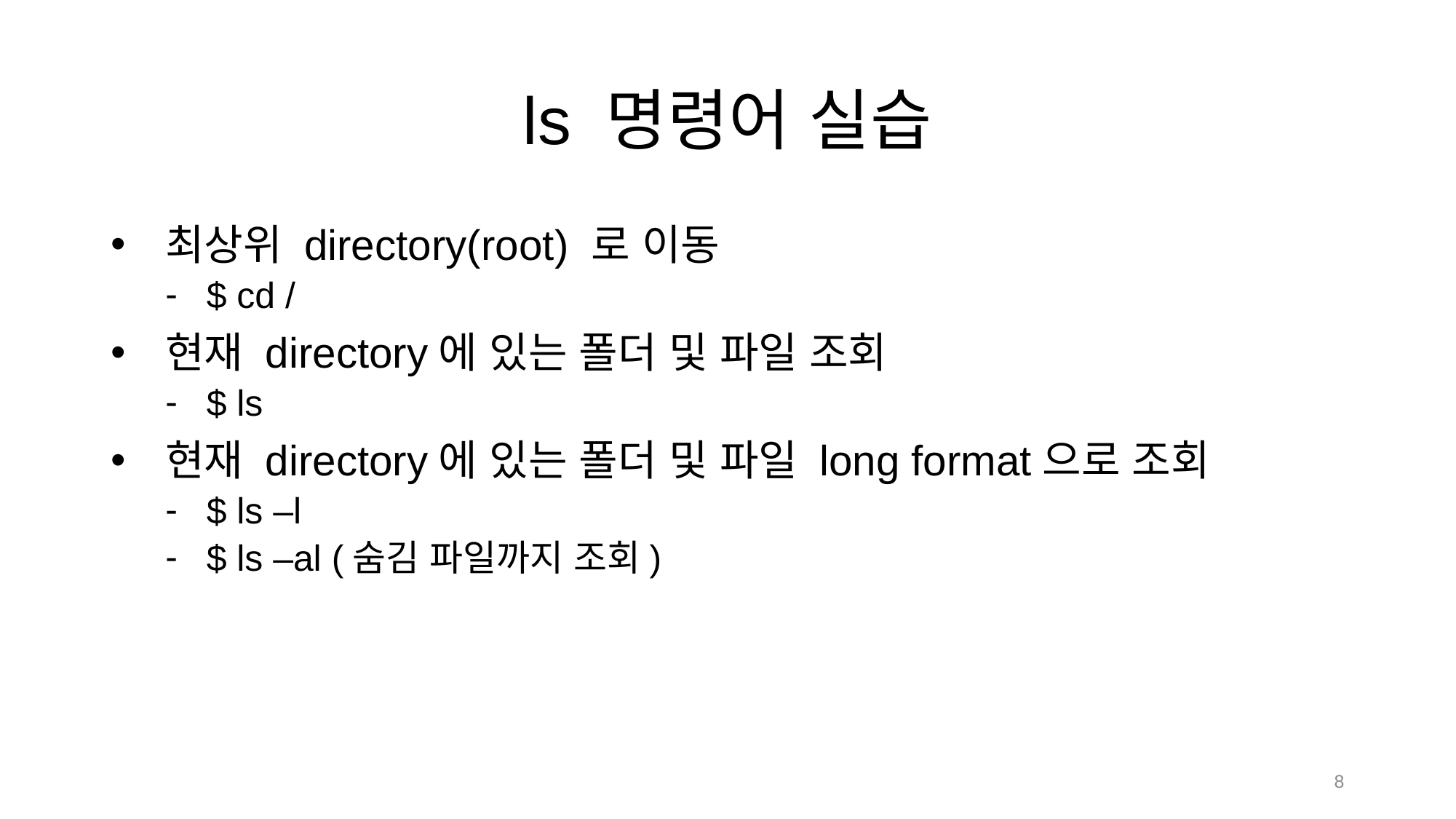

# ls 명령어 실습
최상위 directory(root) 로 이동
$ cd /
현재 directory에 있는 폴더 및 파일 조회
$ ls
현재 directory에 있는 폴더 및 파일 long format으로 조회
$ ls –l
$ ls –al (숨김 파일까지 조회)

8